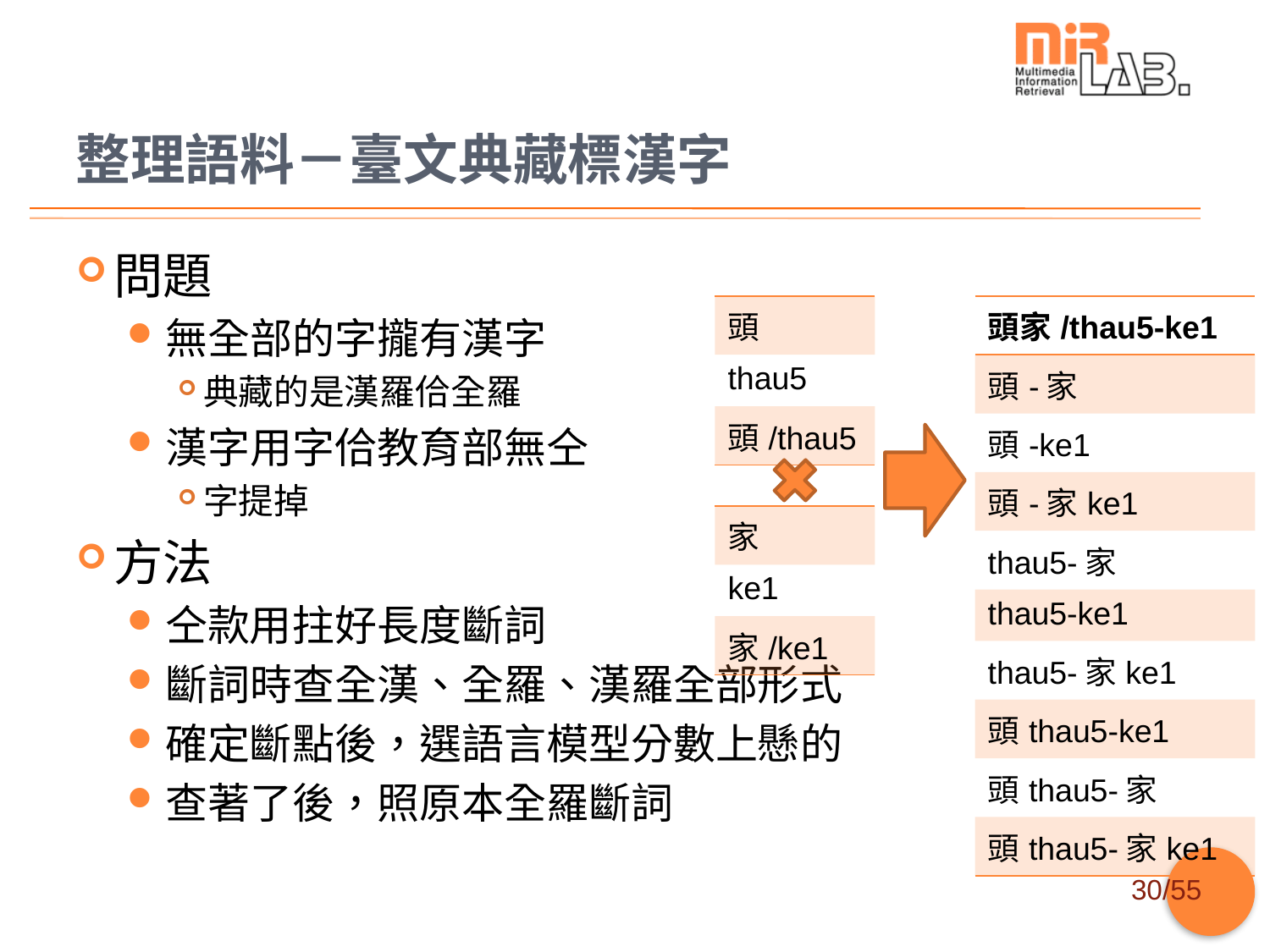

# 整理語料－臺文典藏標漢字
問題
無全部的字攏有漢字
典藏的是漢羅佮全羅
漢字用字佮教育部無仝
字提掉
方法
仝款用拄好長度斷詞
斷詞時查全漢、全羅、漢羅全部形式
確定斷點後，選語言模型分數上懸的
查著了後，照原本全羅斷詞
| 頭 |
| --- |
| thau5 |
| 頭/thau5 |
| 頭家/thau5-ke1 |
| --- |
| 頭-家 |
| 頭-ke1 |
| 頭-家ke1 |
| thau5-家 |
| thau5-ke1 |
| thau5-家ke1 |
| 頭thau5-ke1 |
| 頭thau5-家 |
| 頭thau5-家ke1 |

| 家 |
| --- |
| ke1 |
| 家/ke1 |